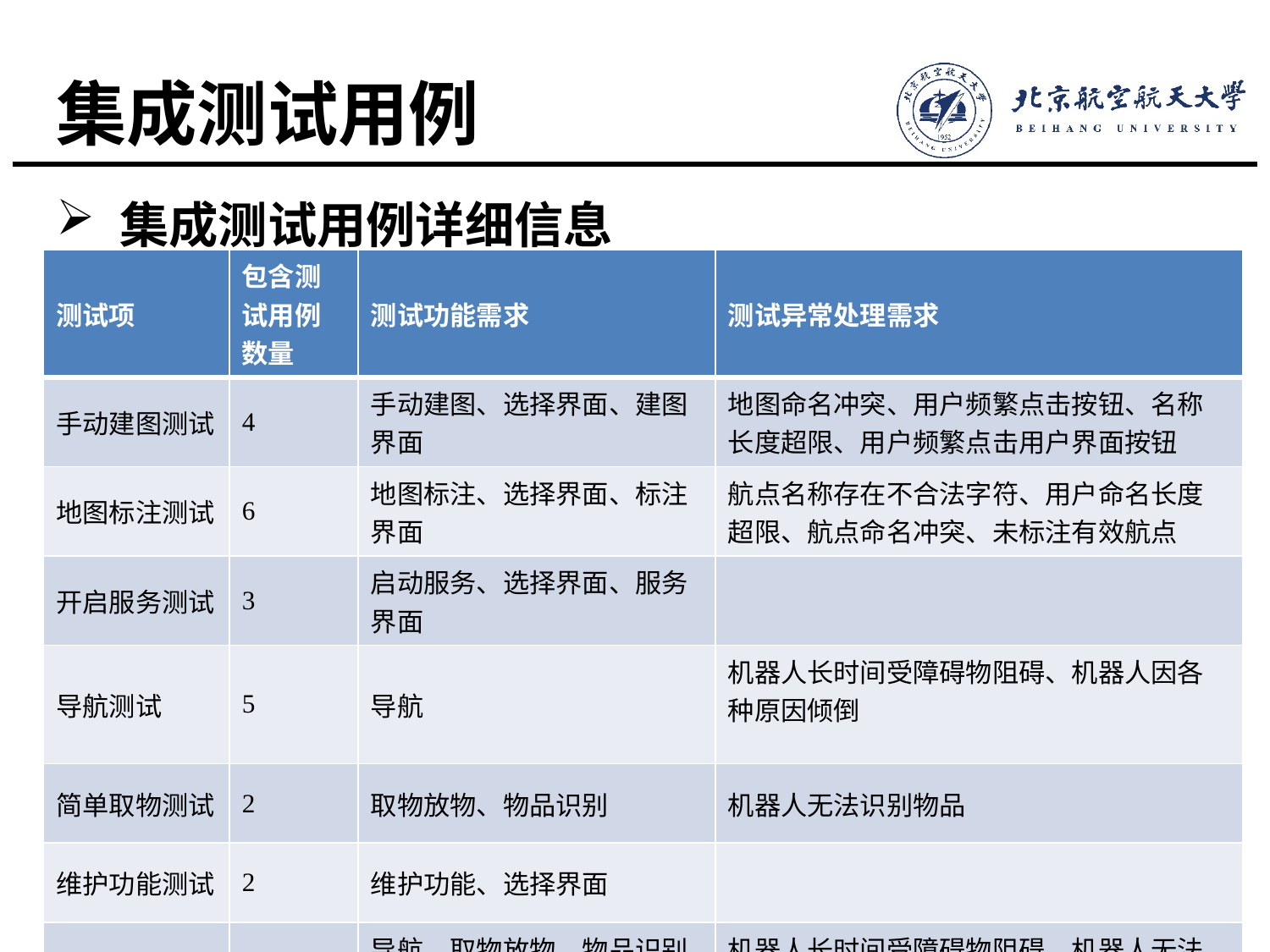

# 集成测试用例
集成测试用例详细信息
| 测试项 | 包含测试用例数量 | 测试功能需求 | 测试异常处理需求 |
| --- | --- | --- | --- |
| 手动建图测试 | 4 | 手动建图、选择界面、建图界面 | 地图命名冲突、用户频繁点击按钮、名称长度超限、用户频繁点击用户界面按钮 |
| 地图标注测试 | 6 | 地图标注、选择界面、标注界面 | 航点名称存在不合法字符、用户命名长度超限、航点命名冲突、未标注有效航点 |
| 开启服务测试 | 3 | 启动服务、选择界面、服务界面 |  |
| 导航测试 | 5 | 导航 | 机器人长时间受障碍物阻碍、机器人因各种原因倾倒 |
| 简单取物测试 | 2 | 取物放物、物品识别 | 机器人无法识别物品 |
| 维护功能测试 | 2 | 维护功能、选择界面 |  |
| 物品抓取测试 | 3 | 导航、取物放物、物品识别、选择界面、服务界面 | 机器人长时间受障碍物阻碍、机器人无法识别语音、机器人无法识别物品 |
10